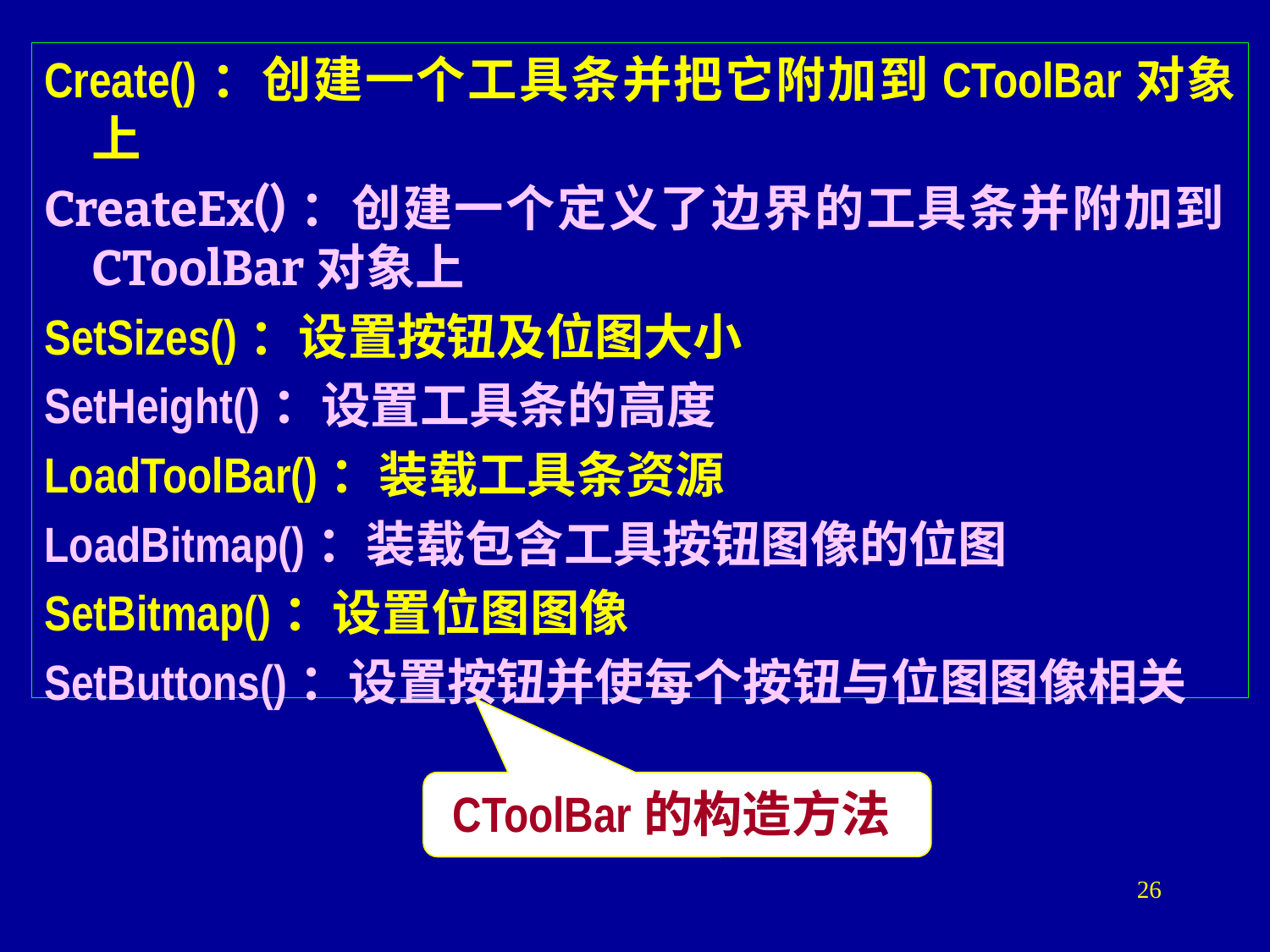

Create()：创建一个工具条并把它附加到CToolBar对象上
CreateEx()：创建一个定义了边界的工具条并附加到CToolBar对象上
SetSizes()：设置按钮及位图大小
SetHeight()：设置工具条的高度
LoadToolBar()：装载工具条资源
LoadBitmap()：装载包含工具按钮图像的位图
SetBitmap()：设置位图图像
SetButtons()：设置按钮并使每个按钮与位图图像相关
CToolBar的构造方法
26